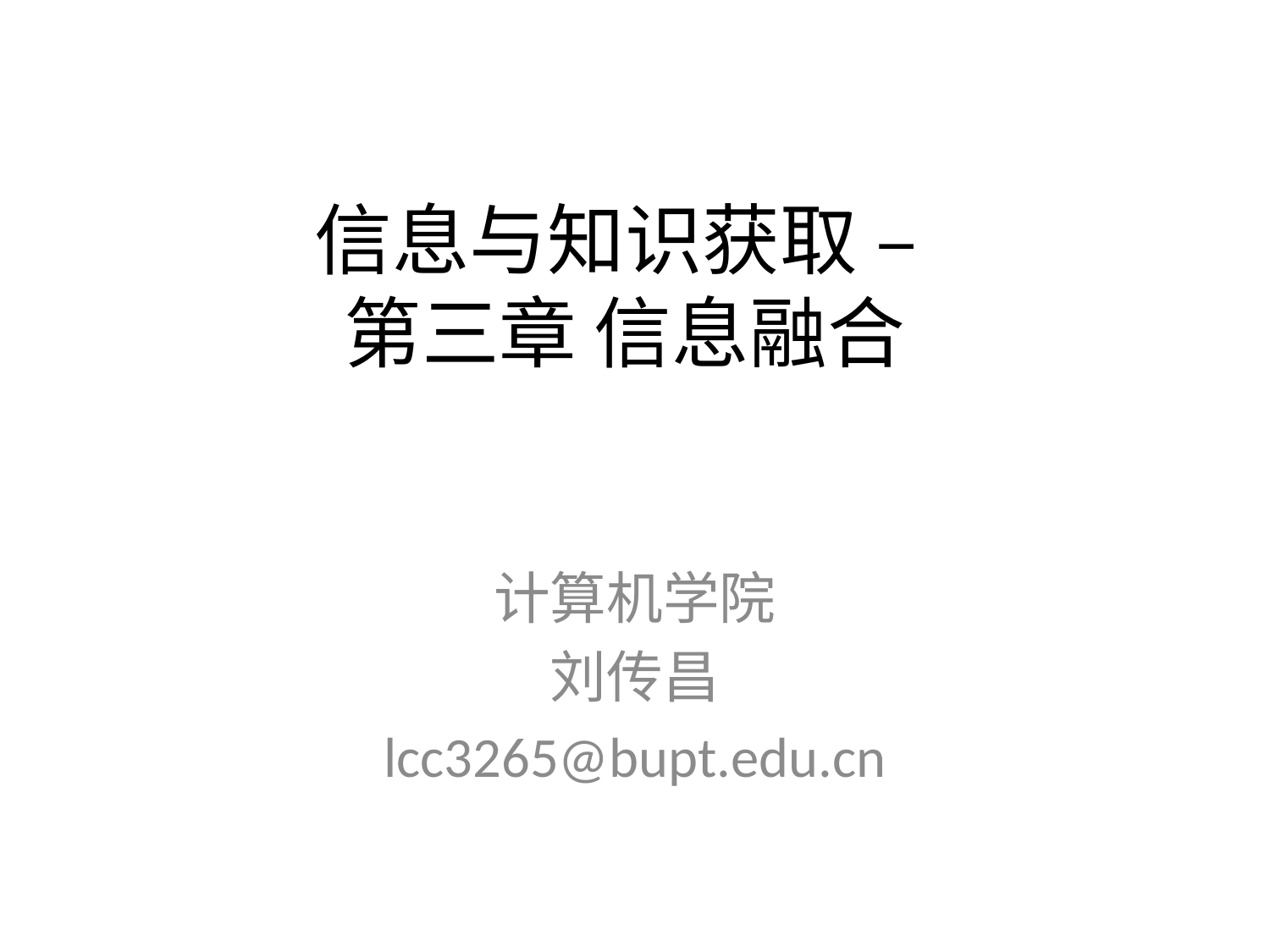

# 信息与知识获取 – 第三章 信息融合
计算机学院
刘传昌
lcc3265@bupt.edu.cn